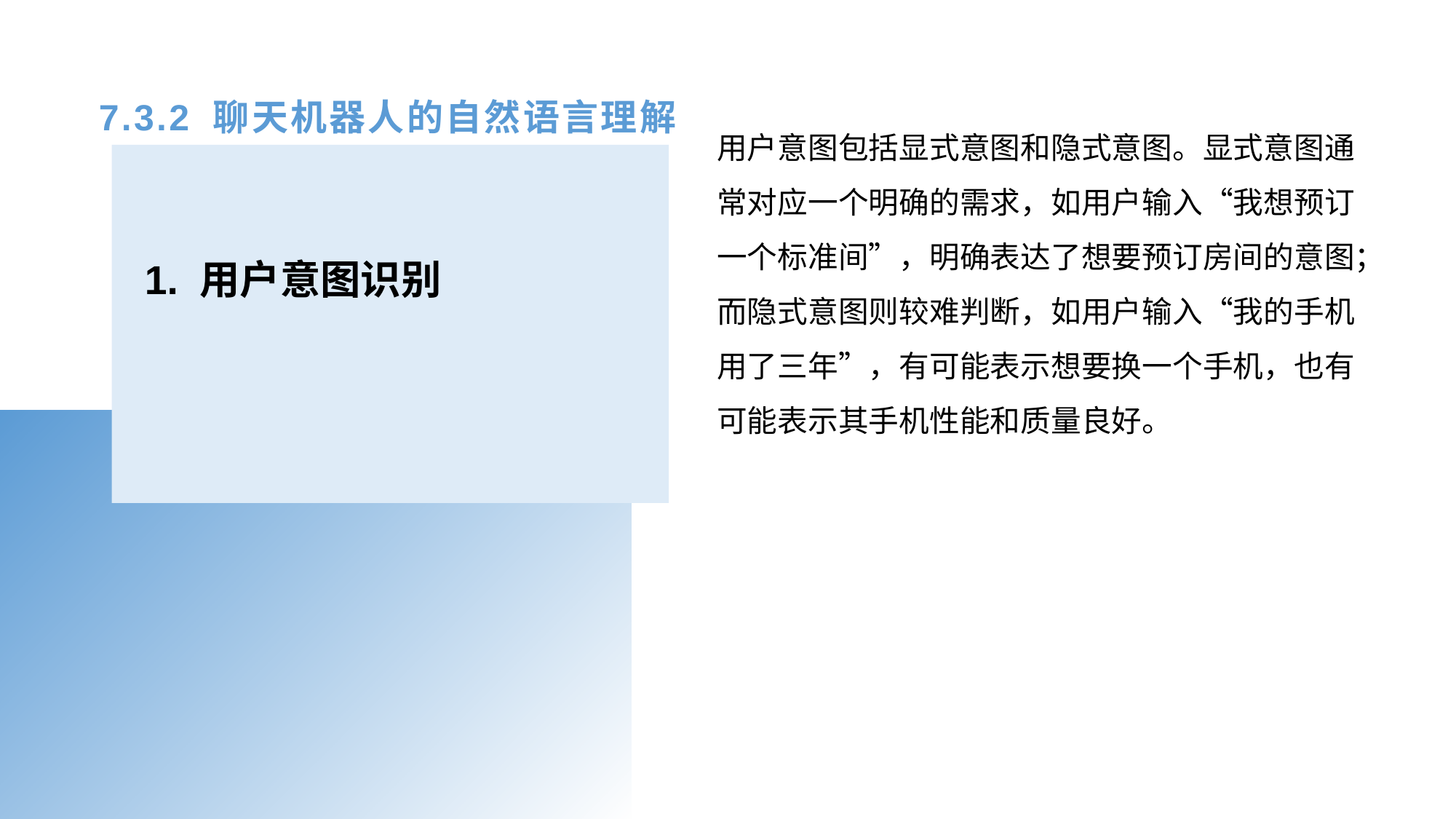

7.3.2 聊天机器人的自然语言理解
用户意图包括显式意图和隐式意图。显式意图通常对应一个明确的需求，如用户输入“我想预订一个标准间”，明确表达了想要预订房间的意图；而隐式意图则较难判断，如用户输入“我的手机用了三年”，有可能表示想要换一个手机，也有可能表示其手机性能和质量良好。

1. 用户意图识别